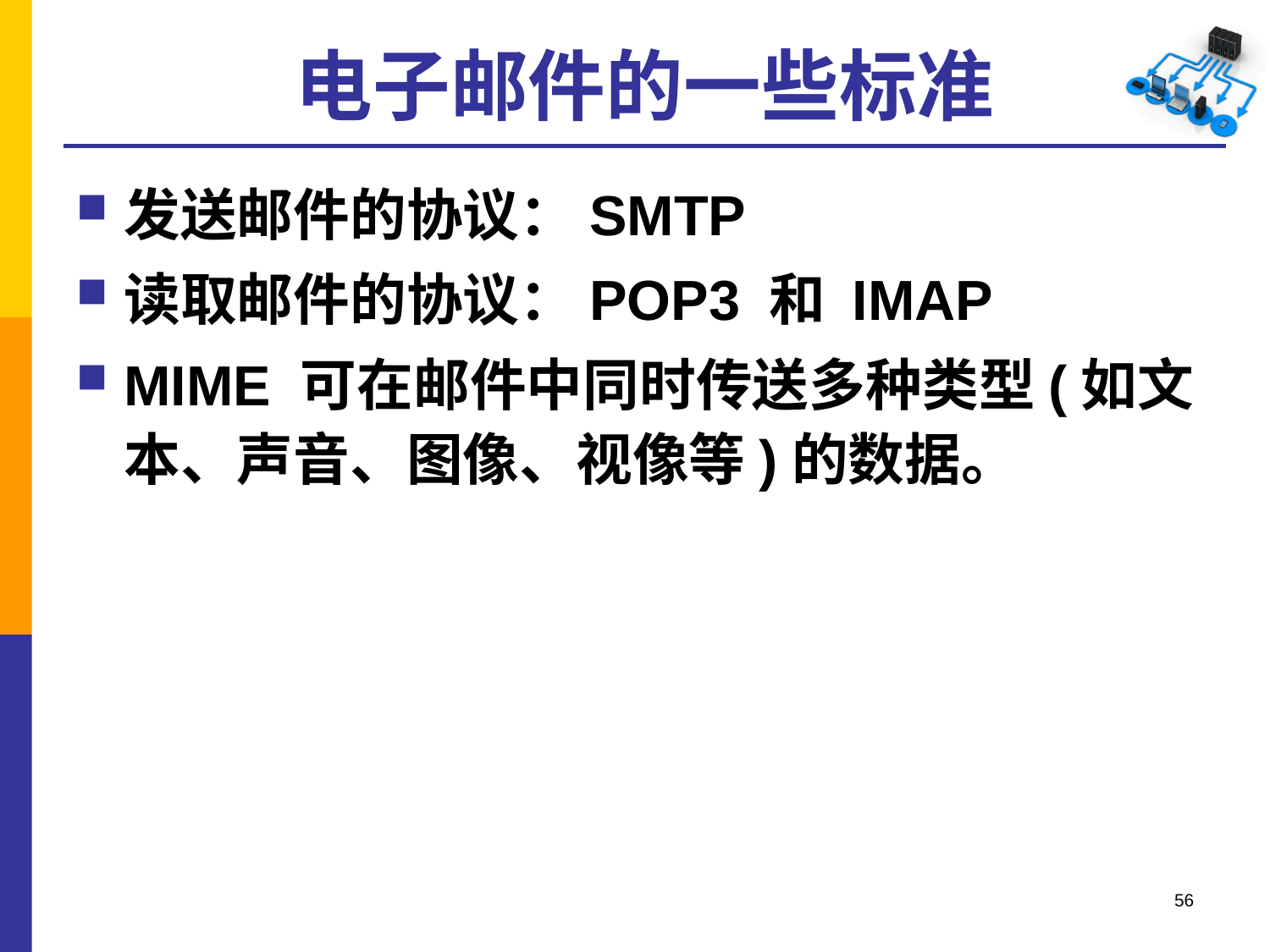

# 电子邮件的一些标准
发送邮件的协议：SMTP
读取邮件的协议：POP3 和 IMAP
MIME 可在邮件中同时传送多种类型(如文本、声音、图像、视像等)的数据。
56